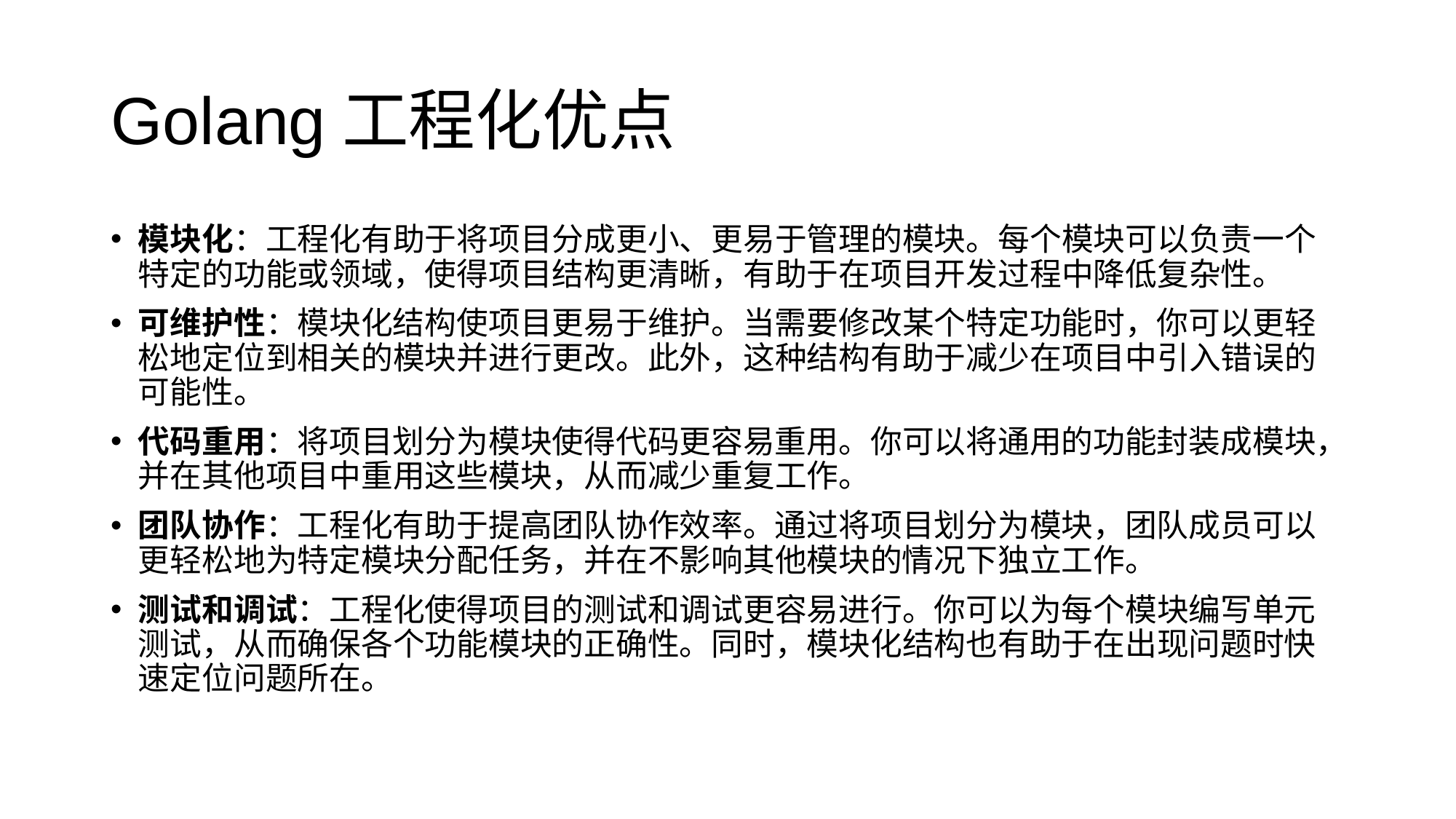

# Golang工程化优点
模块化：工程化有助于将项目分成更小、更易于管理的模块。每个模块可以负责一个特定的功能或领域，使得项目结构更清晰，有助于在项目开发过程中降低复杂性。
可维护性：模块化结构使项目更易于维护。当需要修改某个特定功能时，你可以更轻松地定位到相关的模块并进行更改。此外，这种结构有助于减少在项目中引入错误的可能性。
代码重用：将项目划分为模块使得代码更容易重用。你可以将通用的功能封装成模块，并在其他项目中重用这些模块，从而减少重复工作。
团队协作：工程化有助于提高团队协作效率。通过将项目划分为模块，团队成员可以更轻松地为特定模块分配任务，并在不影响其他模块的情况下独立工作。
测试和调试：工程化使得项目的测试和调试更容易进行。你可以为每个模块编写单元测试，从而确保各个功能模块的正确性。同时，模块化结构也有助于在出现问题时快速定位问题所在。